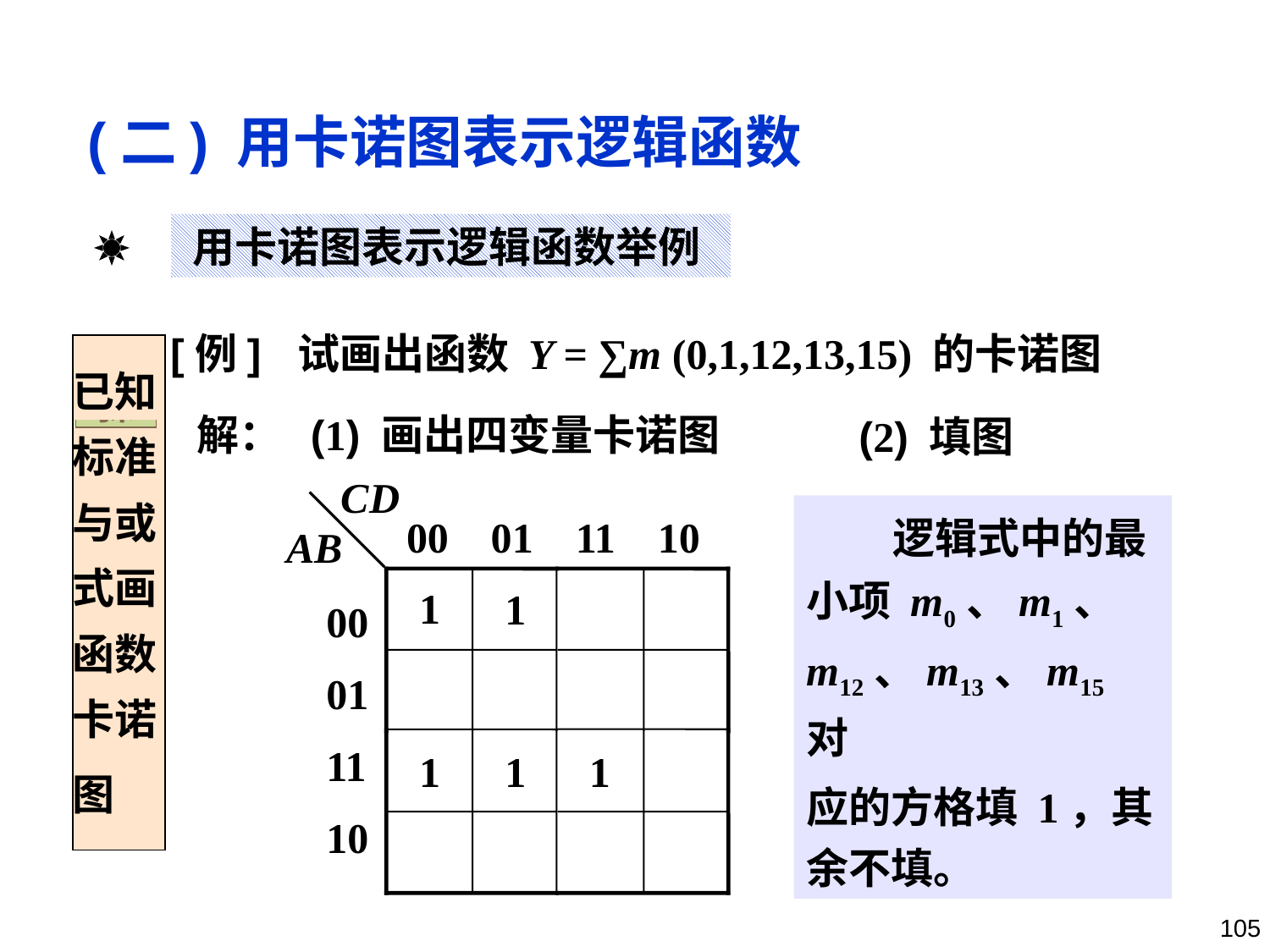

(二) 用卡诺图表示逻辑函数
基
本
步
骤
 (1) 求逻辑函数真值表或者标准与 - 或式或者与 - 或式。
 (2) 画出变量卡诺图。
 (3) 根据真值表或标准与 - 或式或与 - 或式填图。

用卡诺图表示逻辑函数举例

 [例]  试画出函数 Y = ∑m (0,1,12,13,15) 的卡诺图
已知
标准
与或
式画
函数
卡诺
图
解：  (1) 画出四变量卡诺图
(2) 填图
CD

00    01    11    10
AB

00
01
11
10
        逻辑式中的最小项 m0、m1、m12、m13、m15　对
应的方格填 1，其余不填。
  1

  1

  1
  1
  1

  0
  3
  1
  2
  4
  7
  5
  6
 12
 15
 13
 14
  8
 11
  9
 10
105